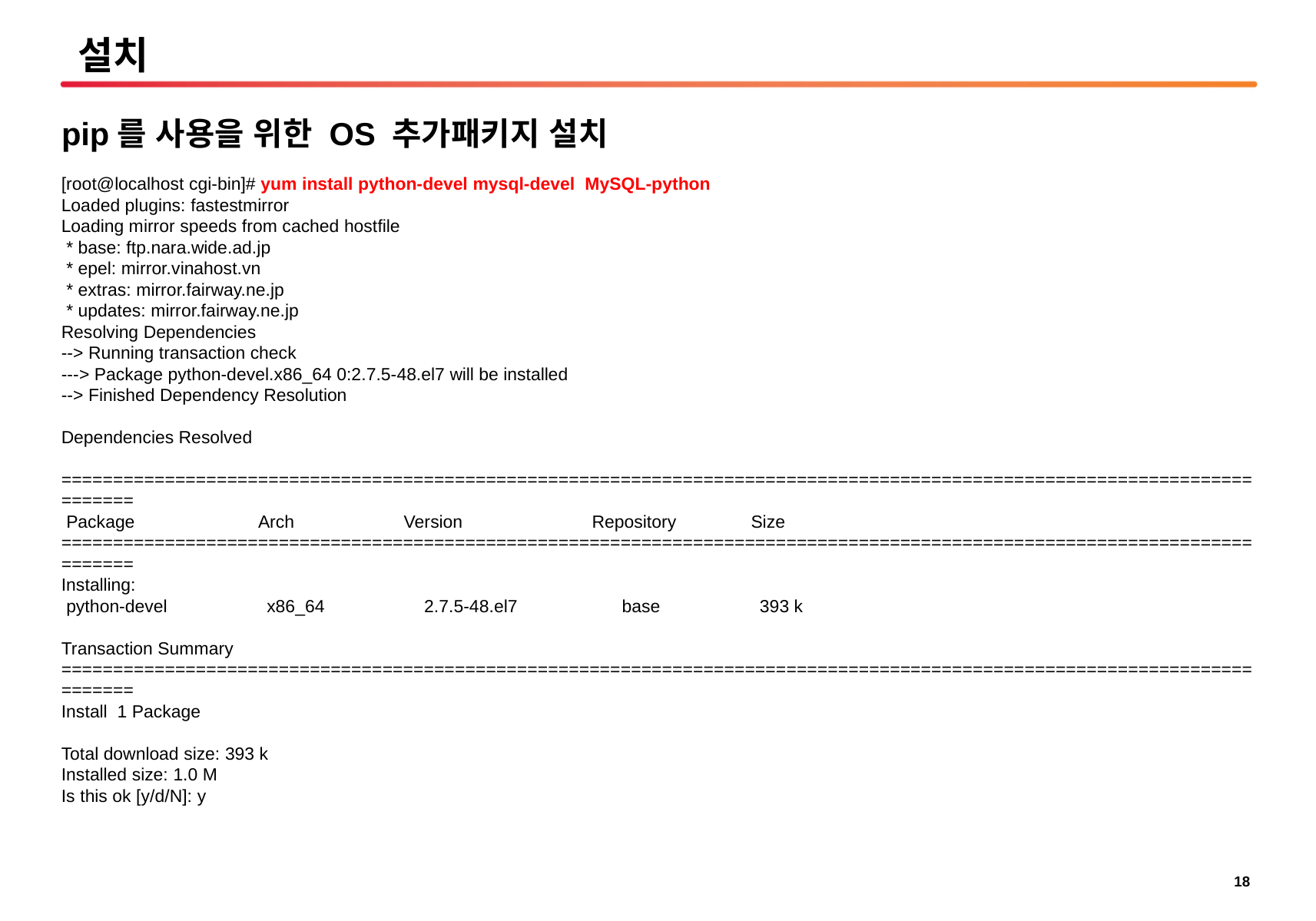

# 설치

pip를 사용을 위한 OS 추가패키지 설치
[root@localhost cgi-bin]# yum install python-devel mysql-devel  MySQL-python
Loaded plugins: fastestmirror
Loading mirror speeds from cached hostfile
 * base: ftp.nara.wide.ad.jp
 * epel: mirror.vinahost.vn
 * extras: mirror.fairway.ne.jp
 * updates: mirror.fairway.ne.jp
Resolving Dependencies
--> Running transaction check
---> Package python-devel.x86_64 0:2.7.5-48.el7 will be installed
--> Finished Dependency Resolution

Dependencies Resolved

==========================================================================================================================
 Package                         Arch                      Version                          Repository               Size
==========================================================================================================================
Installing:
 python-devel                    x86_64                    2.7.5-48.el7                     base                    393 k

Transaction Summary
==========================================================================================================================
Install  1 Package

Total download size: 393 k
Installed size: 1.0 M
Is this ok [y/d/N]: y